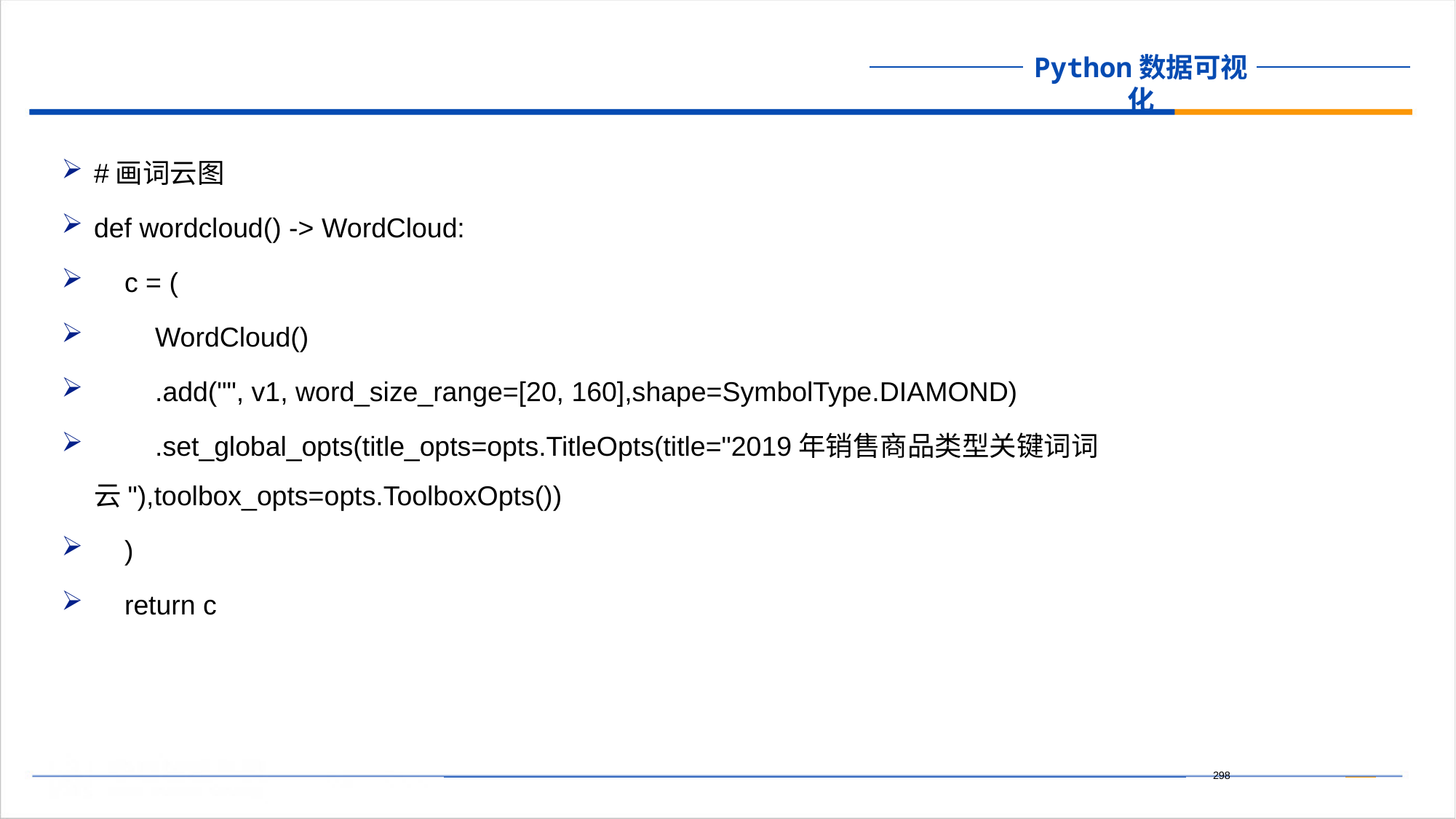

#画词云图
def wordcloud() -> WordCloud:
    c = (
        WordCloud()
        .add("", v1, word_size_range=[20, 160],shape=SymbolType.DIAMOND)
        .set_global_opts(title_opts=opts.TitleOpts(title="2019年销售商品类型关键词词云"),toolbox_opts=opts.ToolboxOpts())
    )
    return c